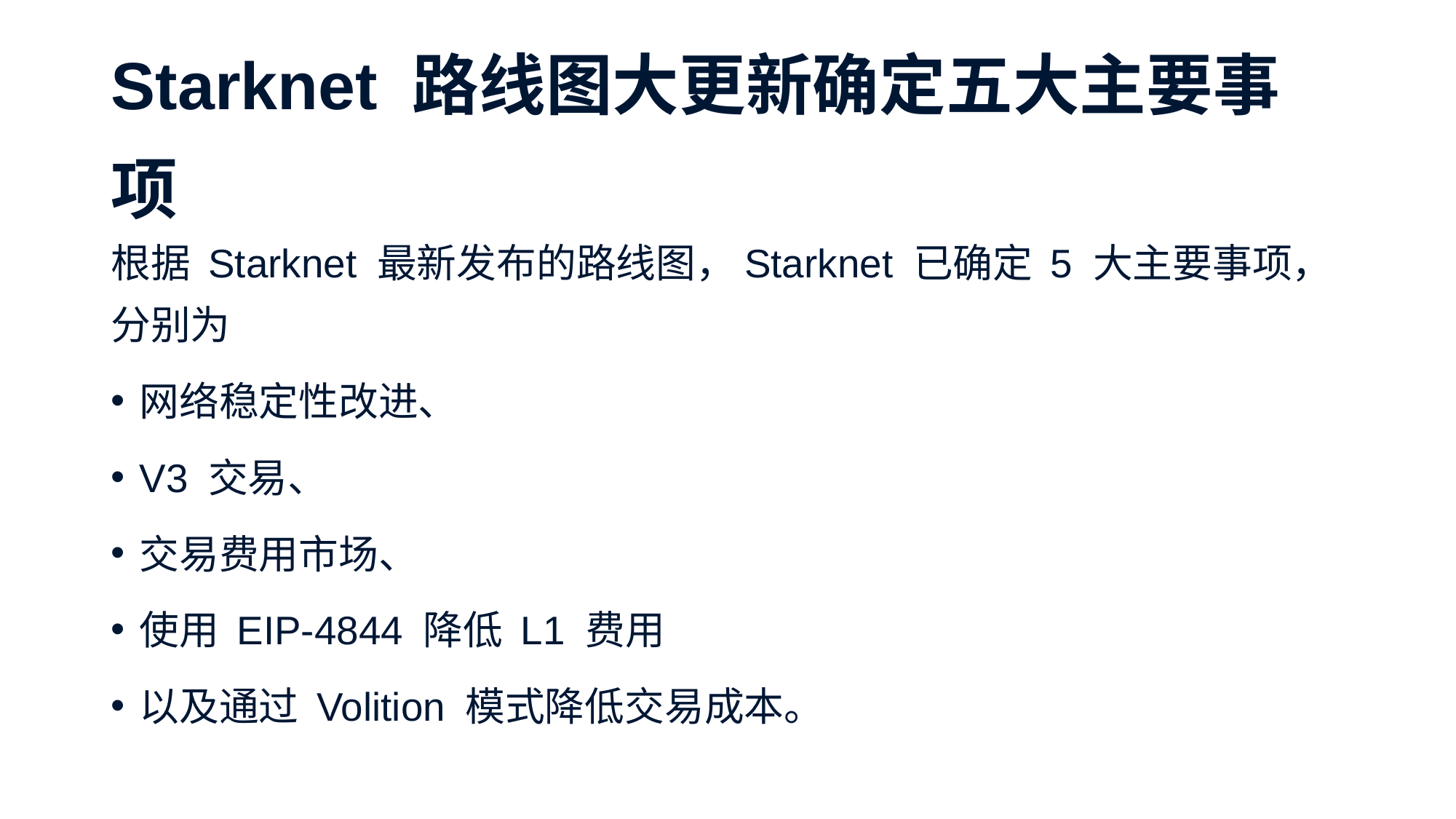

# Starknet 路线图大更新确定五大主要事项
根据 Starknet 最新发布的路线图，Starknet 已确定 5 大主要事项，分别为
网络稳定性改进、
V3 交易、
交易费用市场、
使用 EIP-4844 降低 L1 费用
以及通过 Volition 模式降低交易成本。